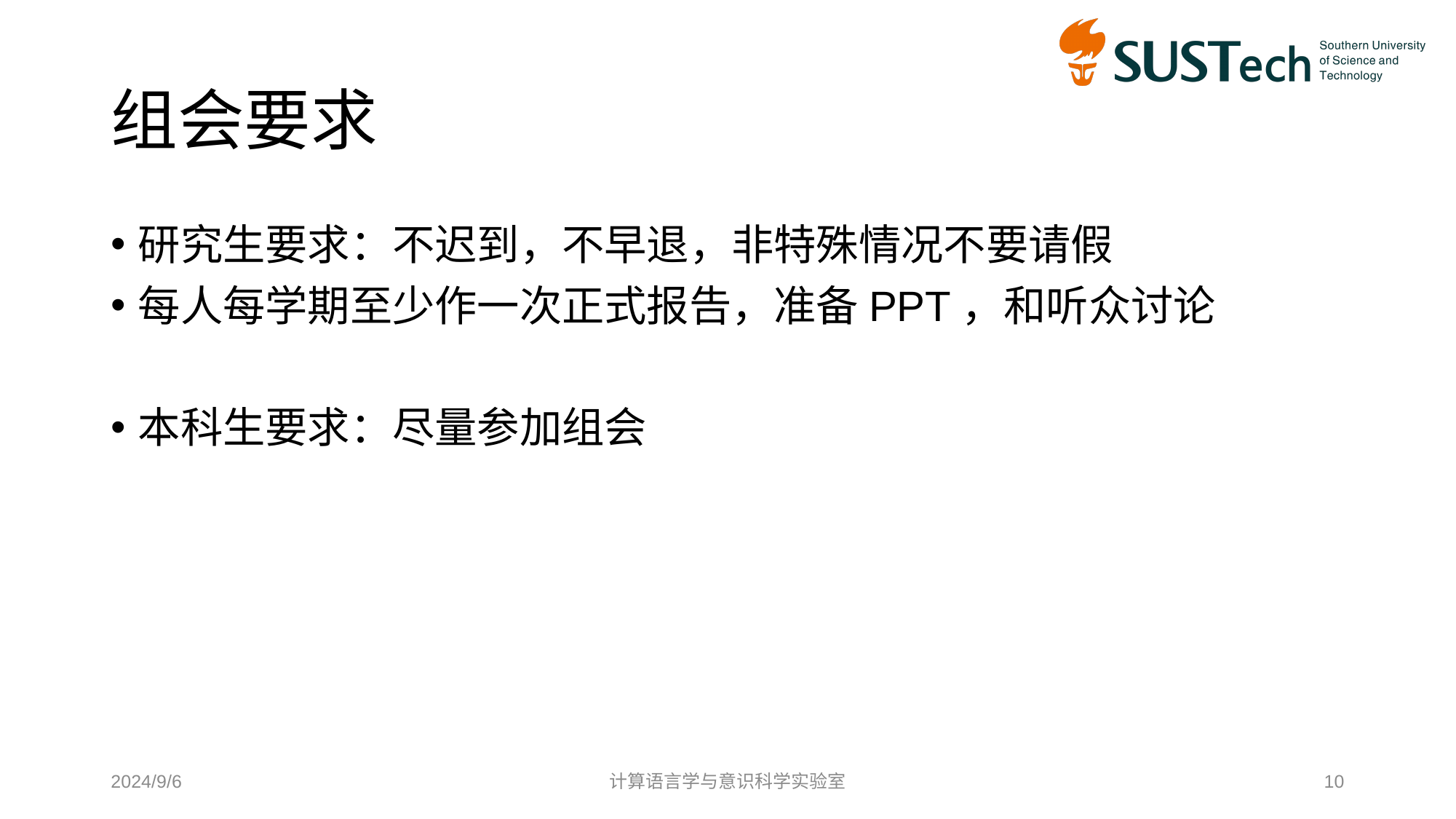

# 组会要求
研究生要求：不迟到，不早退，非特殊情况不要请假
每人每学期至少作一次正式报告，准备PPT，和听众讨论

本科生要求：尽量参加组会
2024/9/6
计算语言学与意识科学实验室
10